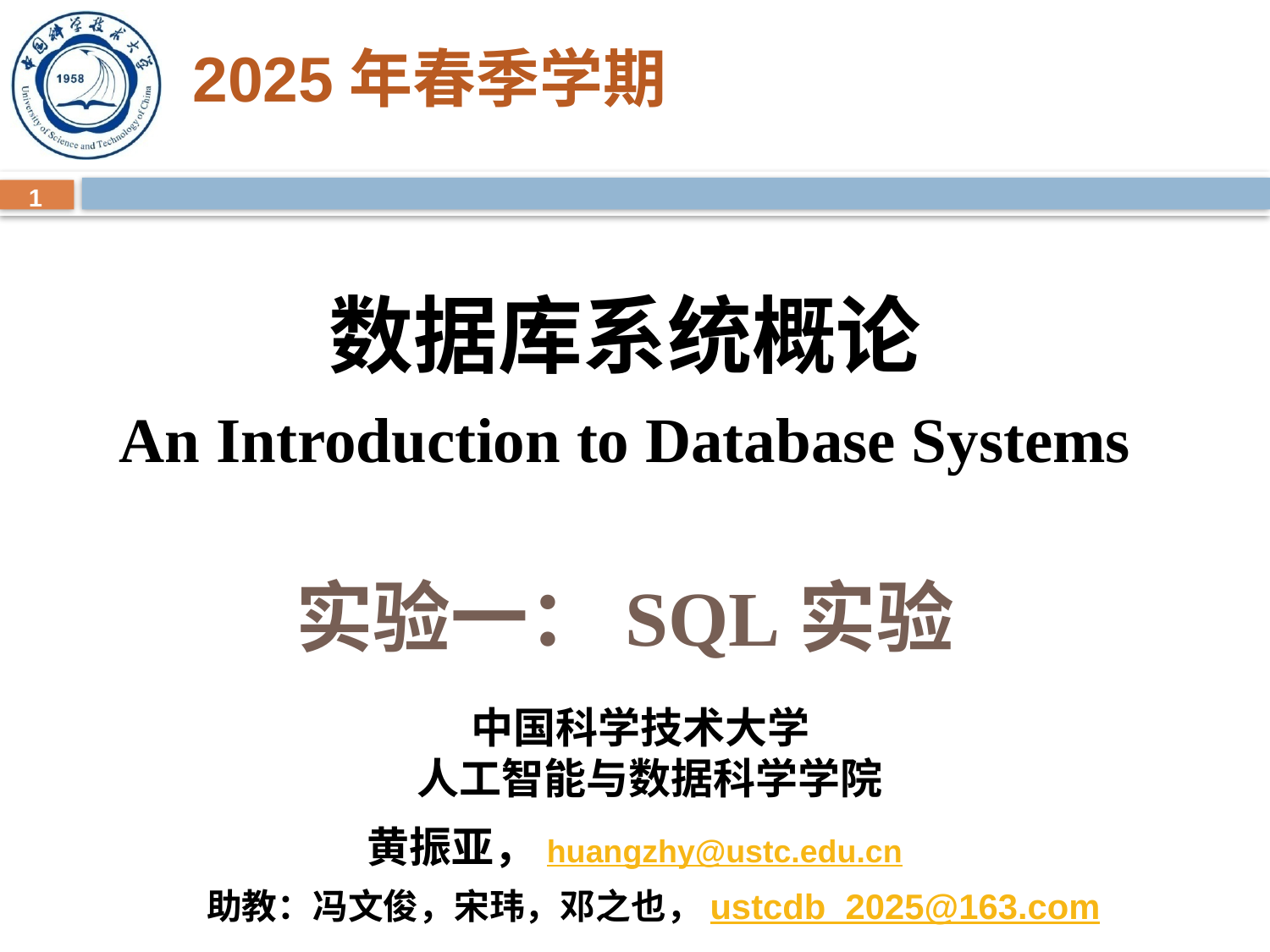

# 2025年春季学期
1
数据库系统概论
An Introduction to Database Systems

实验一：SQL实验
中国科学技术大学
人工智能与数据科学学院
黄振亚，huangzhy@ustc.edu.cn
助教：冯文俊，宋玮，邓之也，ustcdb_2025@163.com